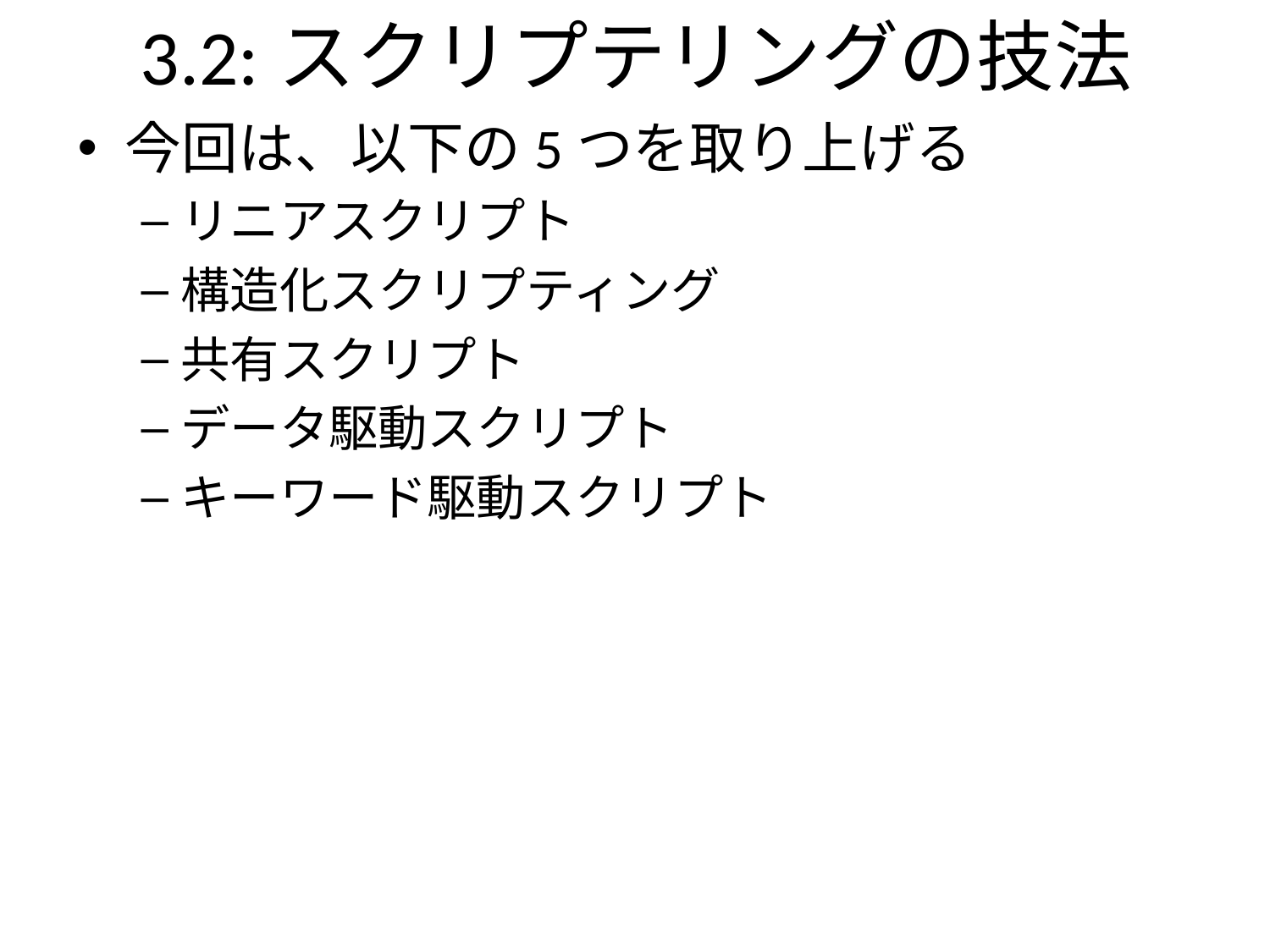

3.2:スクリプテリングの技法
今回は、以下の5つを取り上げる
リニアスクリプト
構造化スクリプティング
共有スクリプト
データ駆動スクリプト
キーワード駆動スクリプト